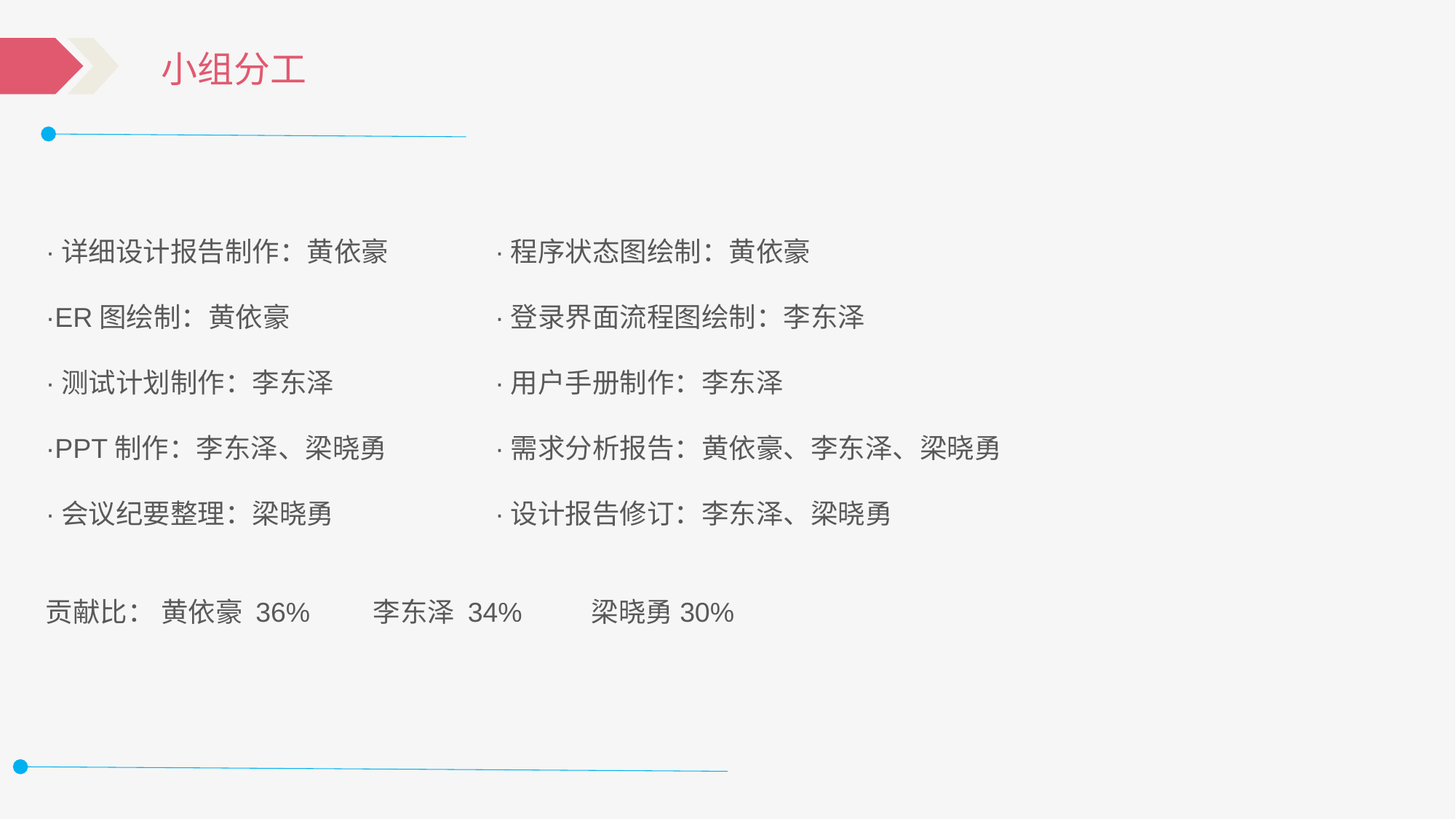

小组分工
·详细设计报告制作：黄依豪   	 ·程序状态图绘制：黄依豪

·ER图绘制：黄依豪 	      	 ·登录界面流程图绘制：李东泽

·测试计划制作：李东泽     		 ·用户手册制作：李东泽

·PPT制作：李东泽、梁晓勇	 ·需求分析报告：黄依豪、李东泽、梁晓勇

·会议纪要整理：梁晓勇	      	 ·设计报告修订：李东泽、梁晓勇

贡献比： 黄依豪 36%	李东泽 34%	梁晓勇30%